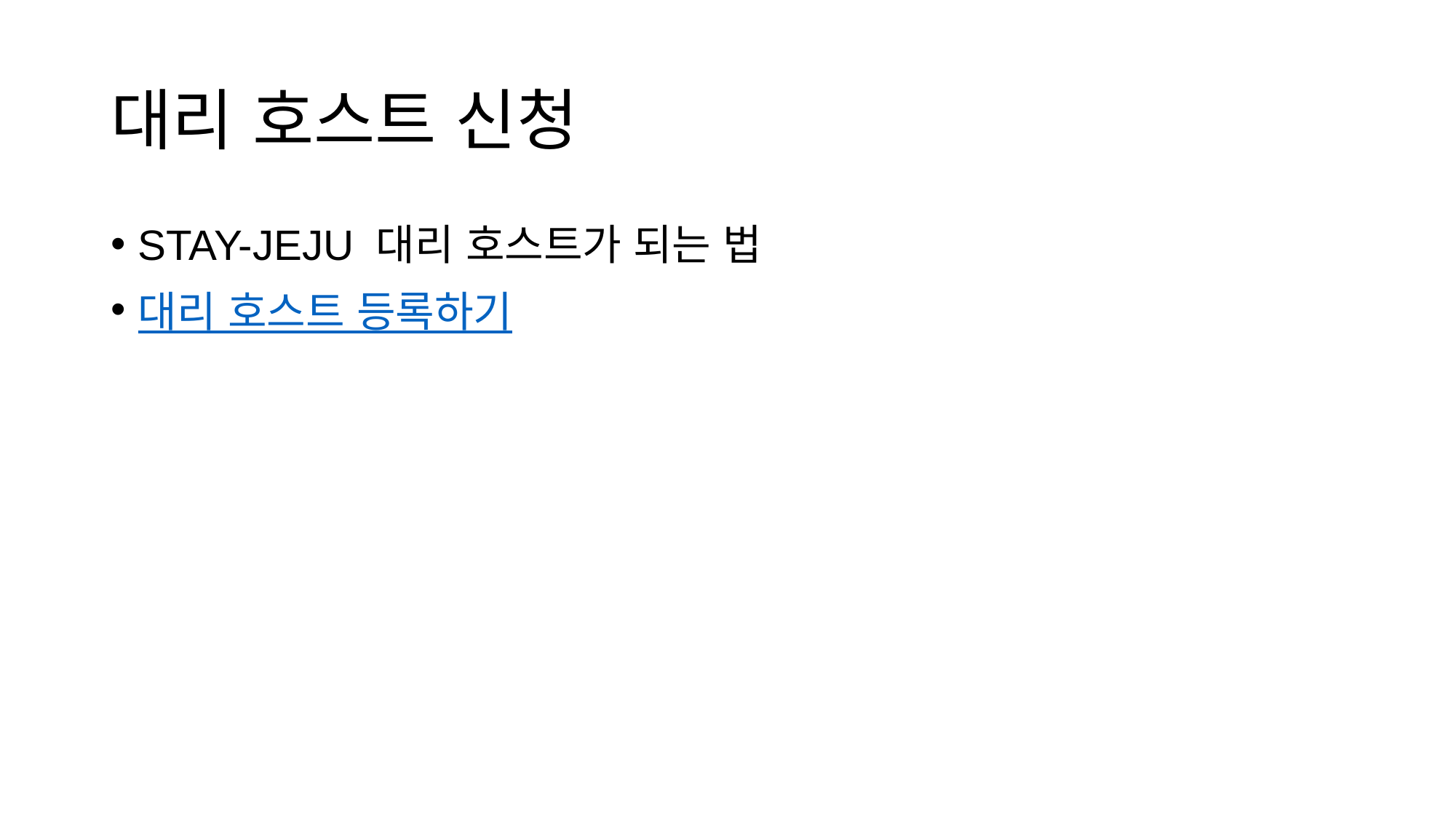

# 대리 호스트 신청
STAY-JEJU 대리 호스트가 되는 법
대리 호스트 등록하기